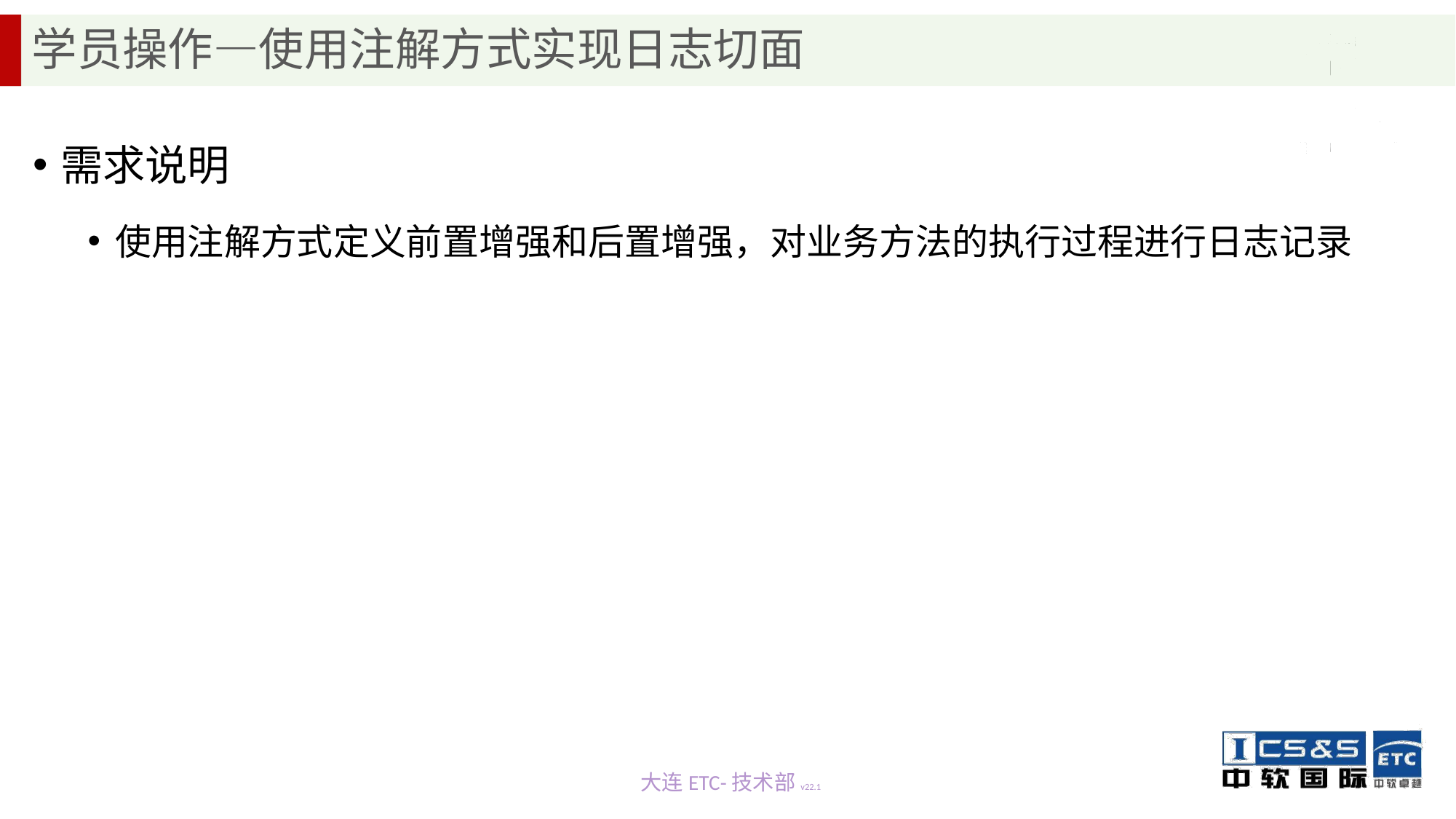

# 学员操作—使用注解方式实现日志切面
需求说明
使用注解方式定义前置增强和后置增强，对业务方法的执行过程进行日志记录